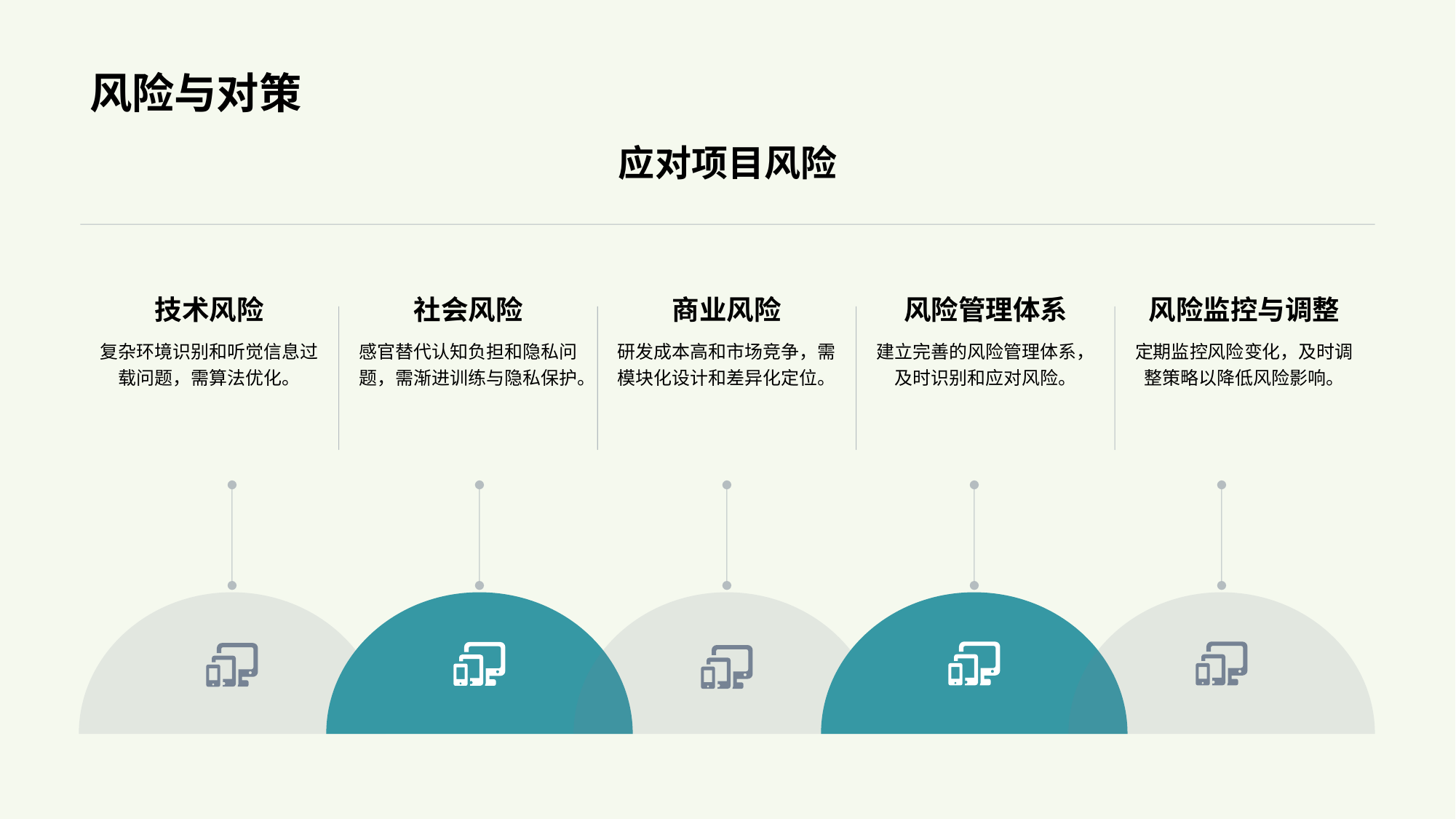

# 风险与对策
应对项目风险
技术风险
复杂环境识别和听觉信息过载问题，需算法优化。

社会风险
感官替代认知负担和隐私问题，需渐进训练与隐私保护。

商业风险
研发成本高和市场竞争，需模块化设计和差异化定位。

风险管理体系
建立完善的风险管理体系，及时识别和应对风险。

风险监控与调整
定期监控风险变化，及时调整策略以降低风险影响。